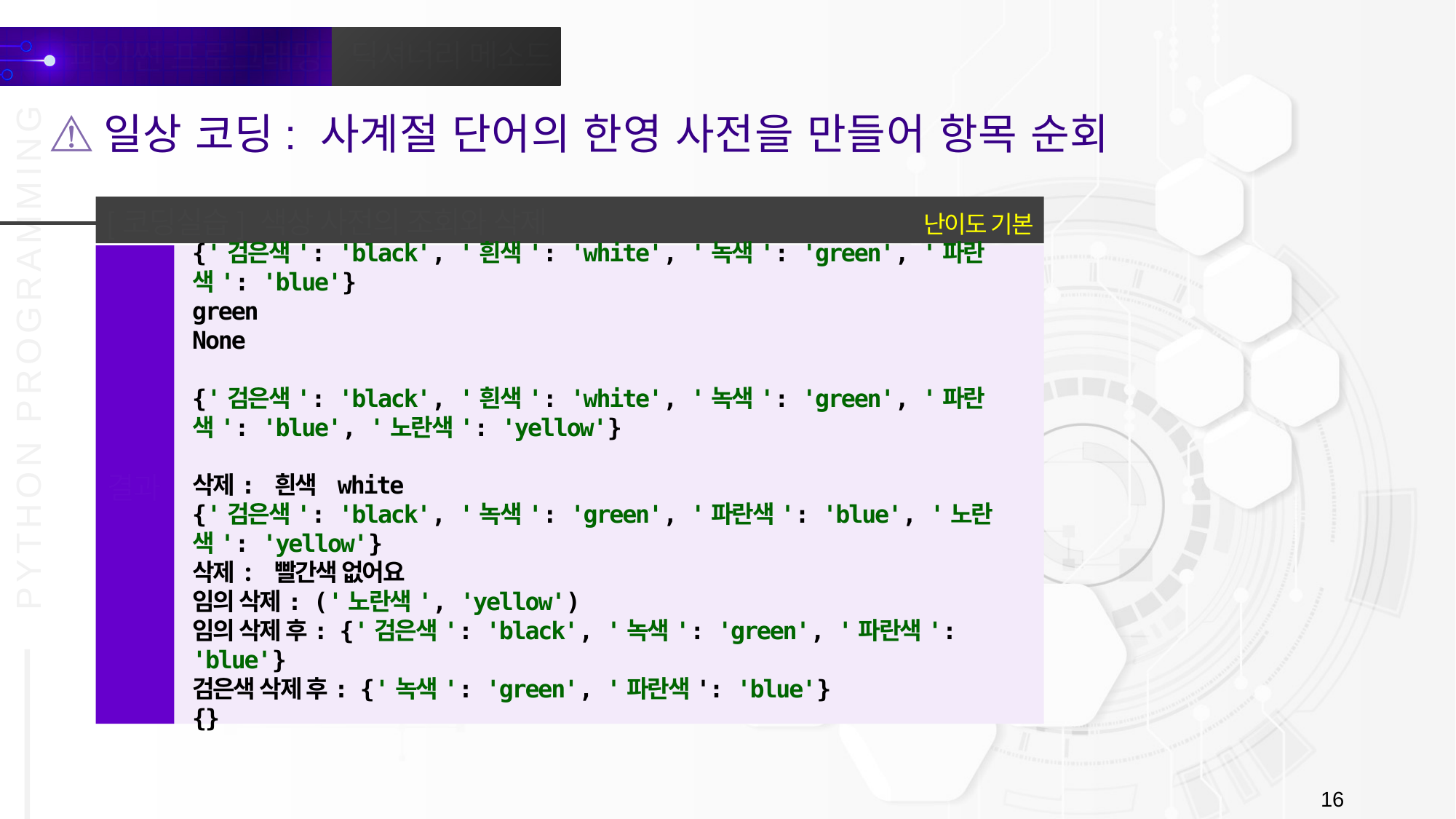

일상 코딩: 사계절 단어의 한영 사전을 만들어 항목 순회

난이도 기본
[코딩실습] 색상 사전의 조회와 삭제
{'검은색': 'black', '흰색': 'white', '녹색': 'green', '파란색': 'blue'}
green
None

{'검은색': 'black', '흰색': 'white', '녹색': 'green', '파란색': 'blue', '노란색': 'yellow'}

삭제: 흰색 white
{'검은색': 'black', '녹색': 'green', '파란색': 'blue', '노란색': 'yellow'}
삭제: 빨간색 없어요
임의 삭제: ('노란색', 'yellow')
임의 삭제 후: {'검은색': 'black', '녹색': 'green', '파란색': 'blue'}
검은색 삭제 후: {'녹색': 'green', '파란색': 'blue'}
{}

결과
16